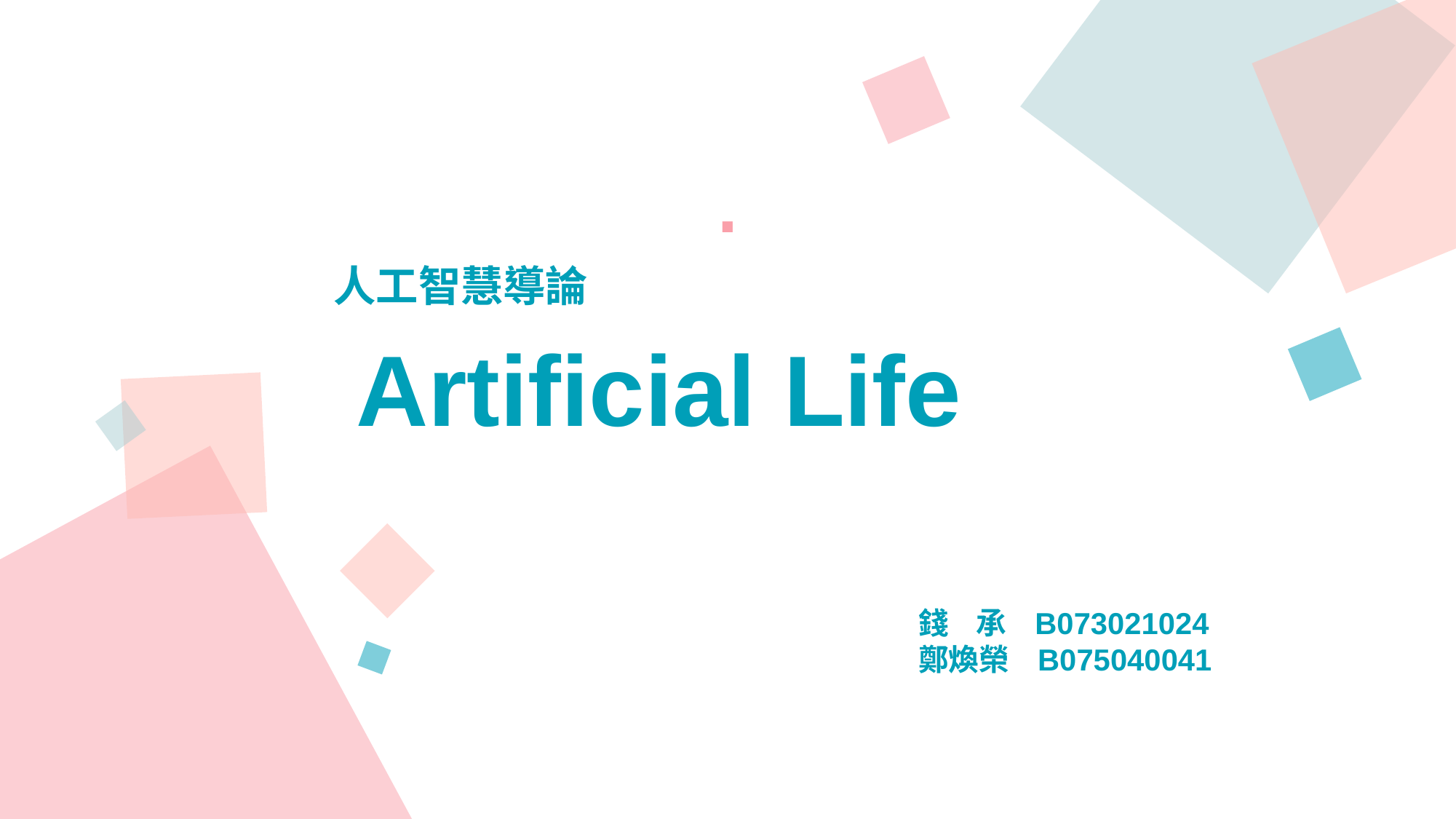

.
人工智慧導論
Artificial Life
 錢    承   B073021024
 鄭煥榮   B075040041